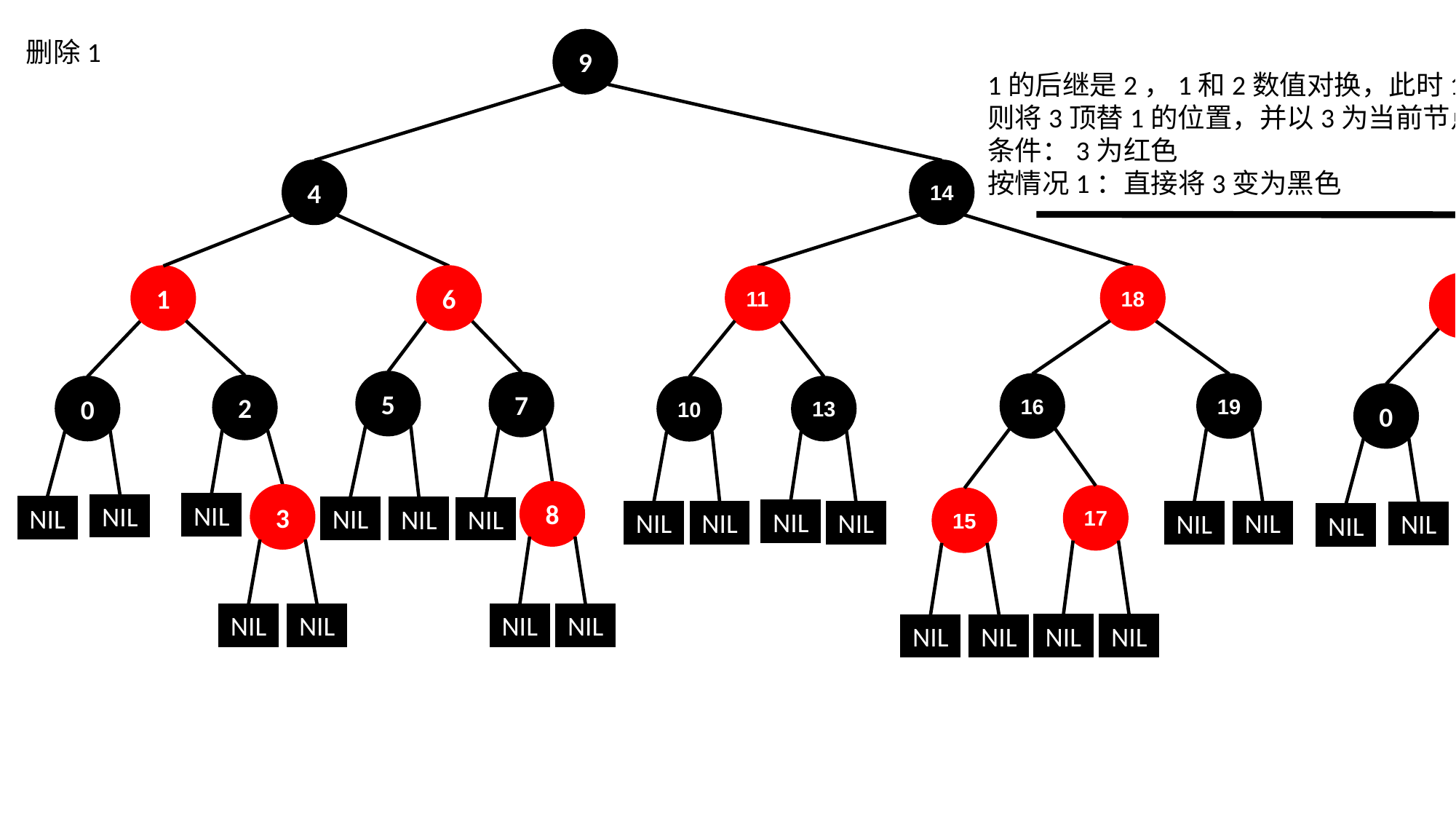

删除1
9
9
1的后继是2，1和2数值对换，此时1有右孩子3，
则将3顶替1的位置，并以3为当前节点进行旋转调色：
条件：3为红色
按情况1：直接将3变为黑色
4
14
4
14
1
6
11
18
2
6
11
18
5
7
16
19
2
0
13
10
5
7
16
19
3
0
13
10
8
3
17
15
8
17
NIL
NIL
15
NIL
NIL
NIL
NIL
NIL
NIL
NIL
NIL
NIL
NIL
NIL
NIL
NIL
NIL
NIL
NIL
NIL
NIL
NIL
NIL
NIL
NIL
NIL
NIL
NIL
NIL
NIL
NIL
NIL
NIL
NIL
NIL
NIL
NIL
NIL
NIL
NIL